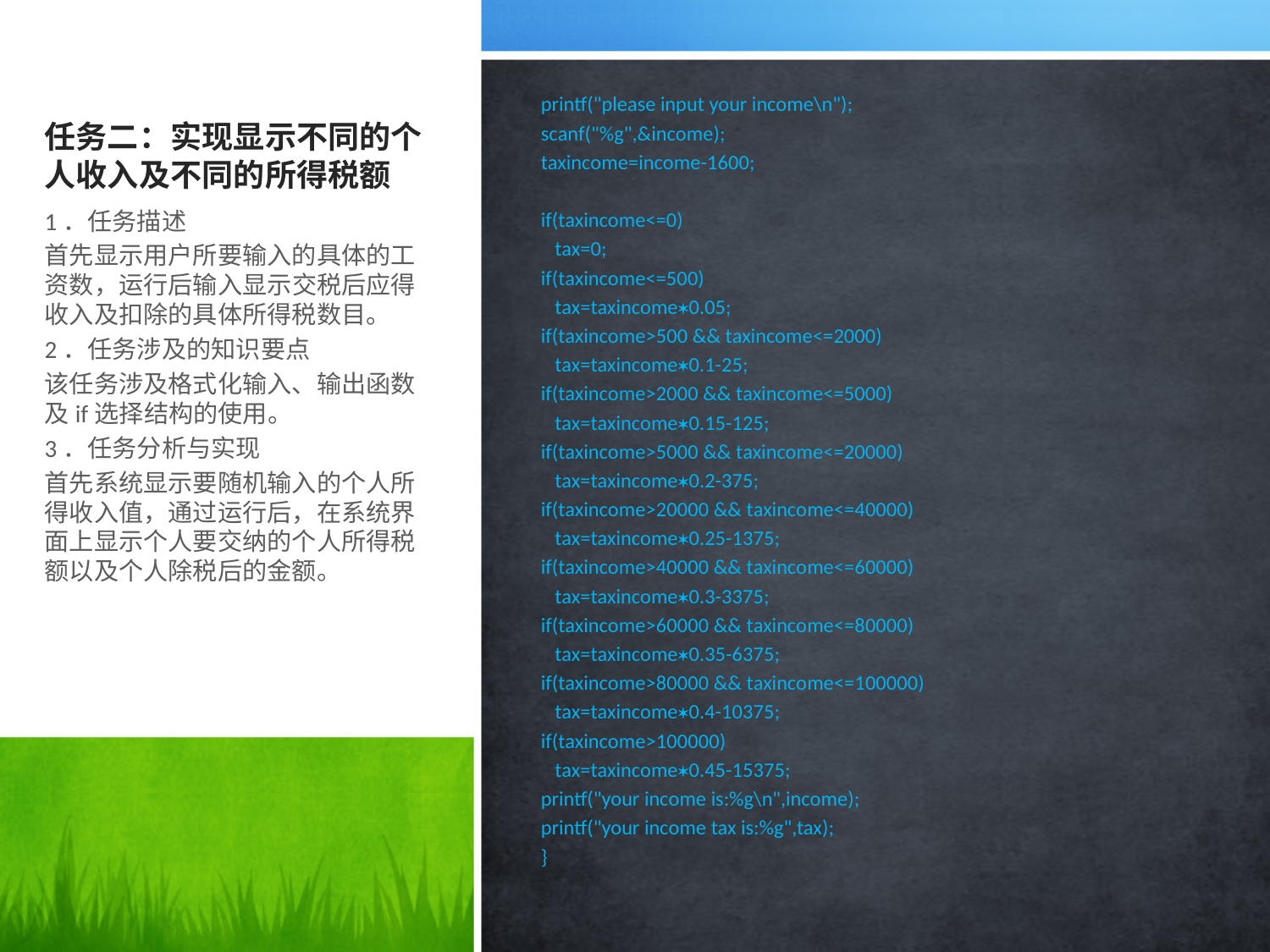

# 任务二：实现显示不同的个人收入及不同的所得税额
printf("please input your income\n");
scanf("%g",&income);
taxincome=income-1600;

if(taxincome<=0)
   tax=0;
if(taxincome<=500)
   tax=taxincome∗0.05;
if(taxincome>500 && taxincome<=2000)
   tax=taxincome∗0.1-25;
if(taxincome>2000 && taxincome<=5000)
   tax=taxincome∗0.15-125;
if(taxincome>5000 && taxincome<=20000)
   tax=taxincome∗0.2-375;
if(taxincome>20000 && taxincome<=40000)
   tax=taxincome∗0.25-1375;
if(taxincome>40000 && taxincome<=60000)
   tax=taxincome∗0.3-3375;
if(taxincome>60000 && taxincome<=80000)
   tax=taxincome∗0.35-6375;
if(taxincome>80000 && taxincome<=100000)
   tax=taxincome∗0.4-10375;
if(taxincome>100000)
   tax=taxincome∗0.45-15375;
printf("your income is:%g\n",income);
printf("your income tax is:%g",tax);
}

1．任务描述
首先显示用户所要输入的具体的工资数，运行后输入显示交税后应得收入及扣除的具体所得税数目。
2．任务涉及的知识要点
该任务涉及格式化输入、输出函数及if选择结构的使用。
3．任务分析与实现
首先系统显示要随机输入的个人所得收入值，通过运行后，在系统界面上显示个人要交纳的个人所得税额以及个人除税后的金额。